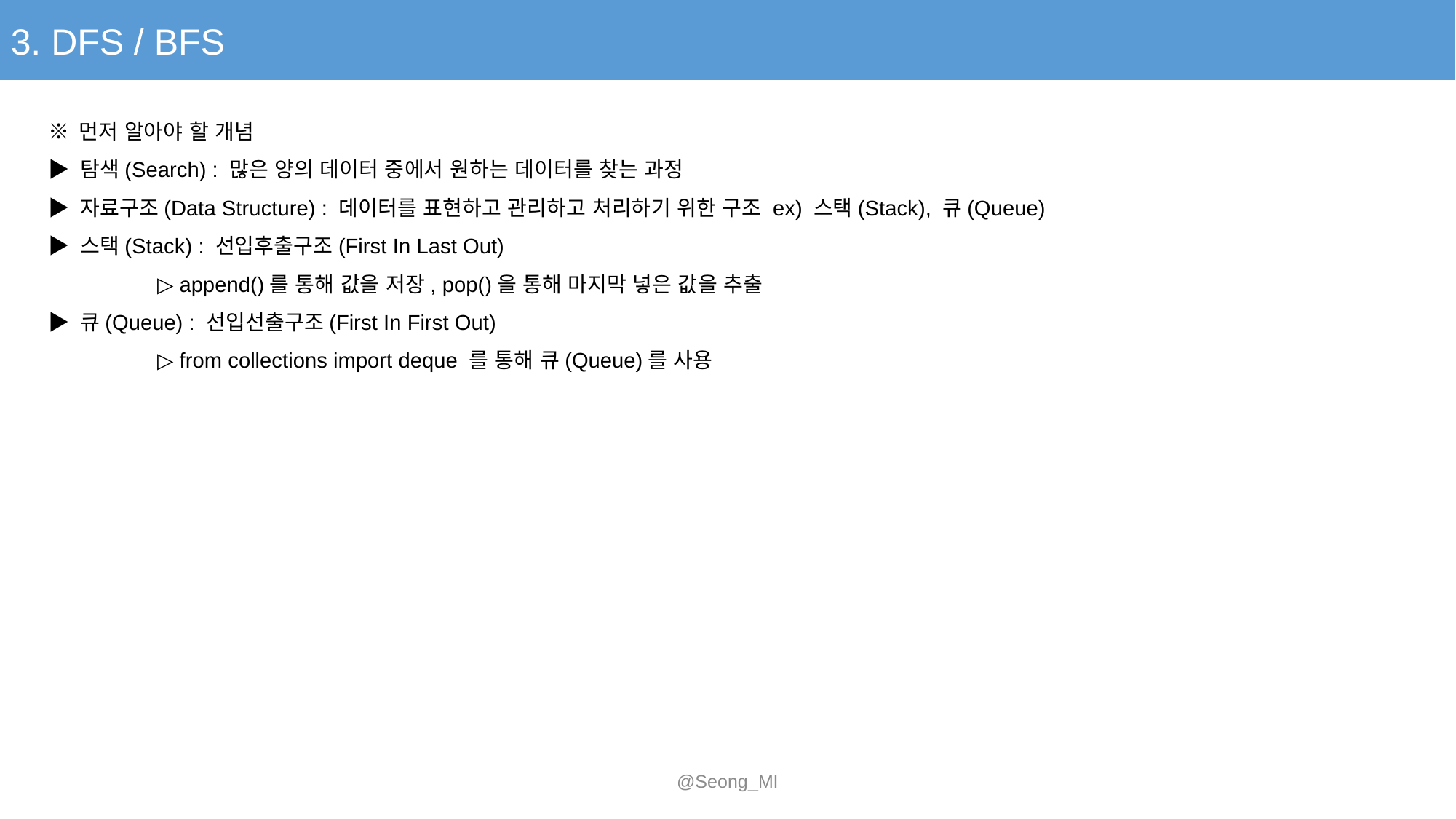

3. DFS / BFS
※ 먼저 알아야 할 개념
▶ 탐색(Search) : 많은 양의 데이터 중에서 원하는 데이터를 찾는 과정
▶ 자료구조(Data Structure) : 데이터를 표현하고 관리하고 처리하기 위한 구조 ex) 스택(Stack), 큐(Queue)
▶ 스택(Stack) : 선입후출구조(First In Last Out)
	▷ append()를 통해 값을 저장, pop()을 통해 마지막 넣은 값을 추출
▶ 큐(Queue) : 선입선출구조(First In First Out)
	▷ from collections import deque 를 통해 큐(Queue)를 사용

@Seong_MI